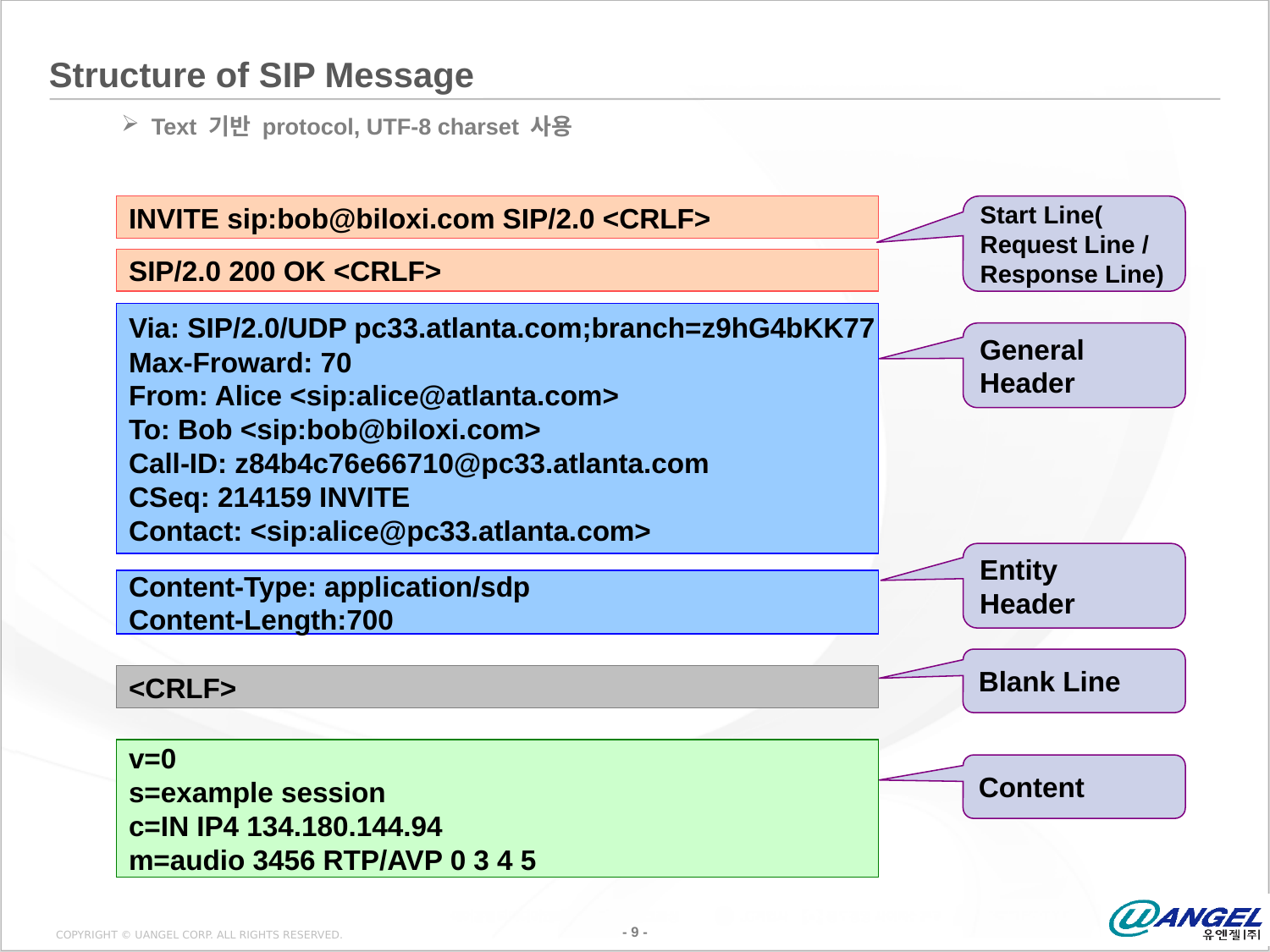

# Structure of SIP Message
Text 기반 protocol, UTF-8 charset 사용
INVITE sip:bob@biloxi.com SIP/2.0 <CRLF>
Start Line(
Request Line /
Response Line)
SIP/2.0 200 OK <CRLF>
Via: SIP/2.0/UDP pc33.atlanta.com;branch=z9hG4bKK77
Max-Froward: 70
From: Alice <sip:alice@atlanta.com>
To: Bob <sip:bob@biloxi.com>
Call-ID: z84b4c76e66710@pc33.atlanta.com
CSeq: 214159 INVITE
Contact: <sip:alice@pc33.atlanta.com>
General Header
Entity
Header
Content-Type: application/sdp
Content-Length:700
Blank Line
<CRLF>
v=0
s=example session
c=IN IP4 134.180.144.94
m=audio 3456 RTP/AVP 0 3 4 5
Content